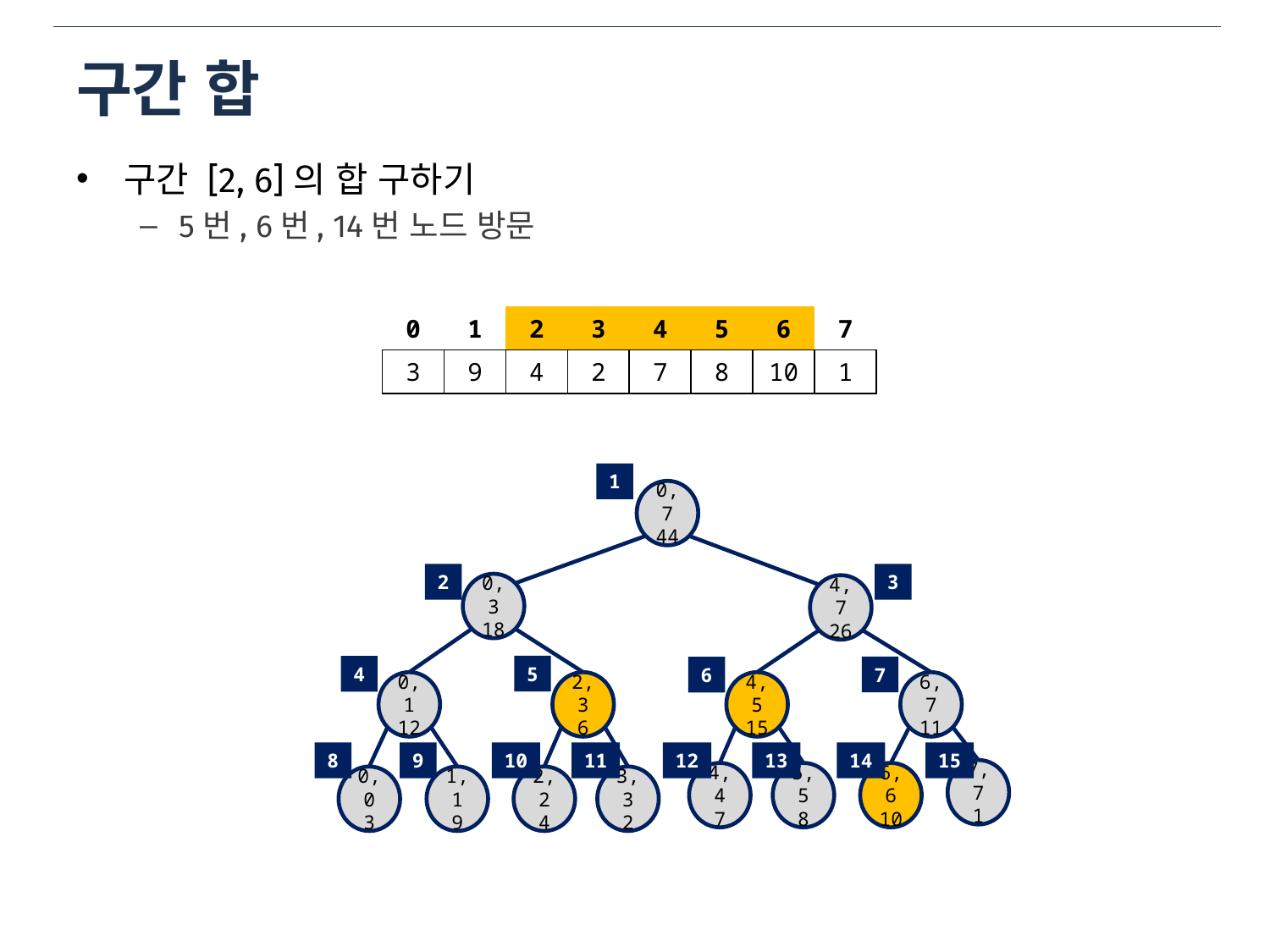

# 구간 합
구간 [2, 6]의 합 구하기
5번, 6번, 14번 노드 방문
| 0 | 1 | 2 | 3 | 4 | 5 | 6 | 7 |
| --- | --- | --- | --- | --- | --- | --- | --- |
| 3 | 9 | 4 | 2 | 7 | 8 | 10 | 1 |
1
0,7
44
2
3
0,3
18
4,7
26
5
4
7
6
6,7
11
0,1
12
2,3
6
4,5
15
8
9
10
11
12
13
14
15
7,7
1
6,6
10
5,5
8
4,4
7
2,2
4
3,3
2
1,1
9
0,0
3